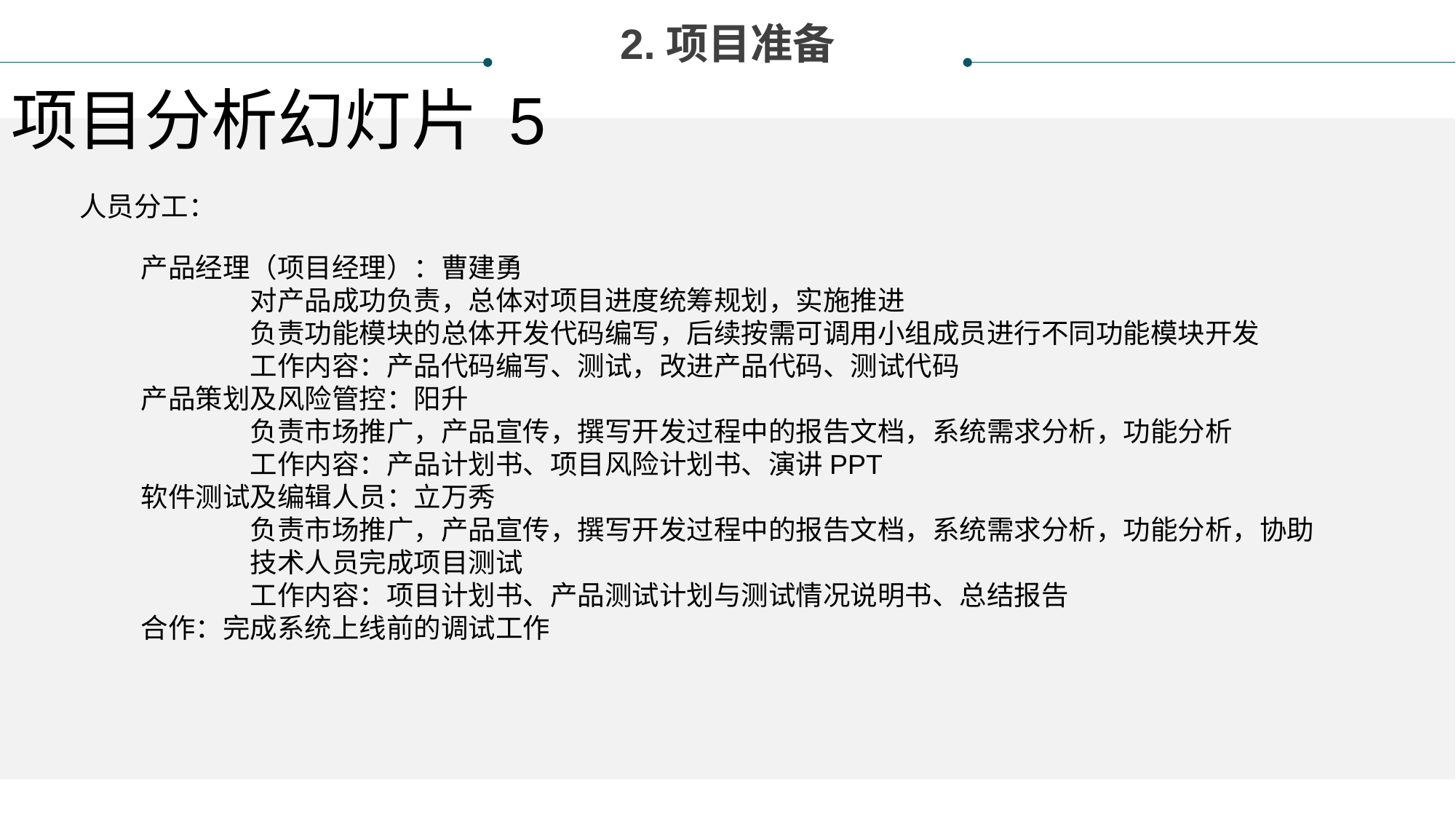

2.项目准备
项目分析幻灯片 5

人员分工：
产品经理（项目经理）：曹建勇
	对产品成功负责，总体对项目进度统筹规划，实施推进
	负责功能模块的总体开发代码编写，后续按需可调用小组成员进行不同功能模块开发
	工作内容：产品代码编写、测试，改进产品代码、测试代码
产品策划及风险管控：阳升
	负责市场推广，产品宣传，撰写开发过程中的报告文档，系统需求分析，功能分析
	工作内容：产品计划书、项目风险计划书、演讲PPT
软件测试及编辑人员：立万秀
	负责市场推广，产品宣传，撰写开发过程中的报告文档，系统需求分析，功能分析，协助
	技术人员完成项目测试
	工作内容：项目计划书、产品测试计划与测试情况说明书、总结报告
合作：完成系统上线前的调试工作